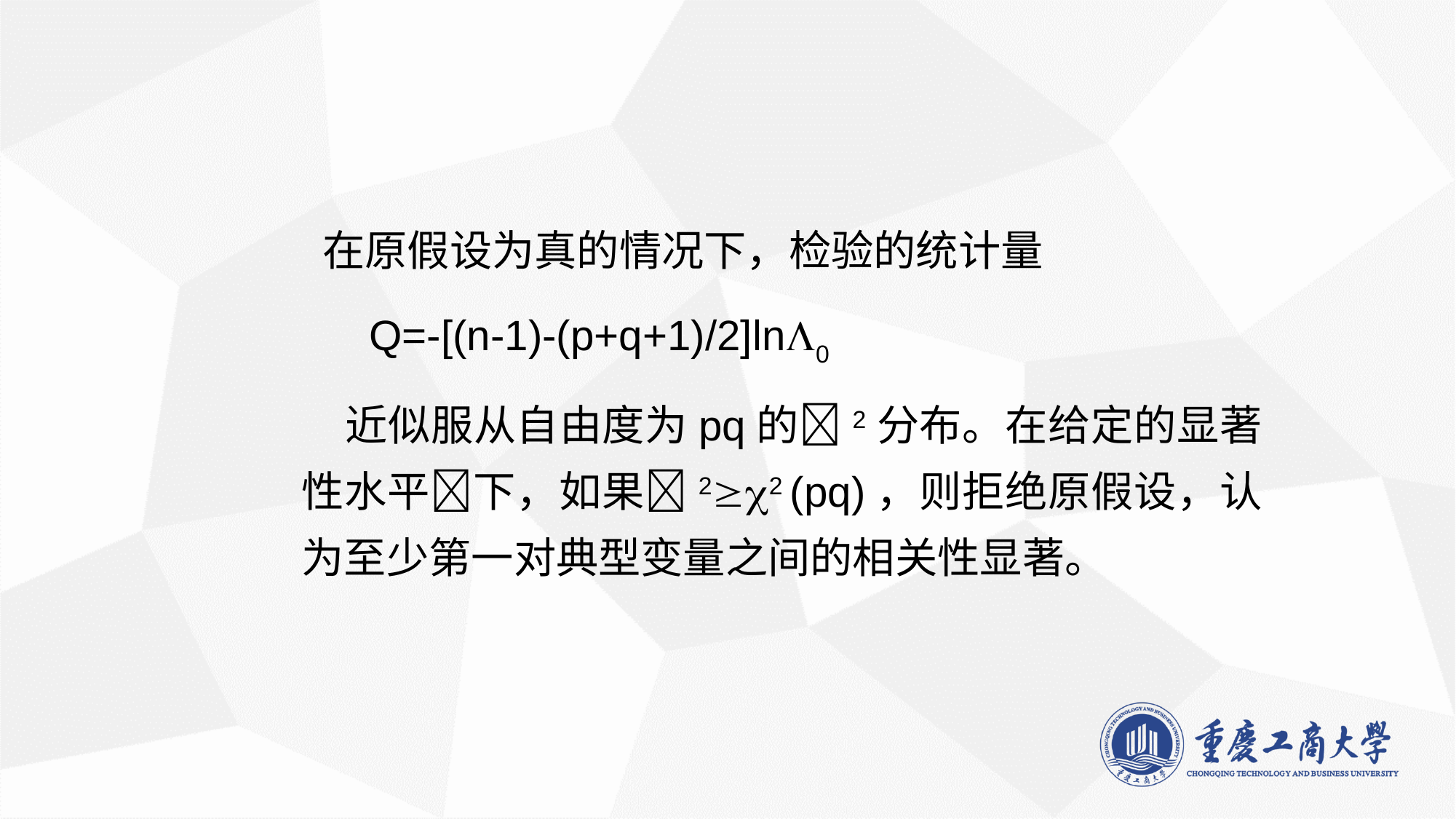

在原假设为真的情况下，检验的统计量
        Q=-[(n-1)-(p+q+1)/2]lnΛ0
      近似服从自由度为pq的χ2分布。在给定的显著性水平α下，如果χ2≥χ2 (pq)，则拒绝原假设，认为至少第一对典型变量之间的相关性显著。